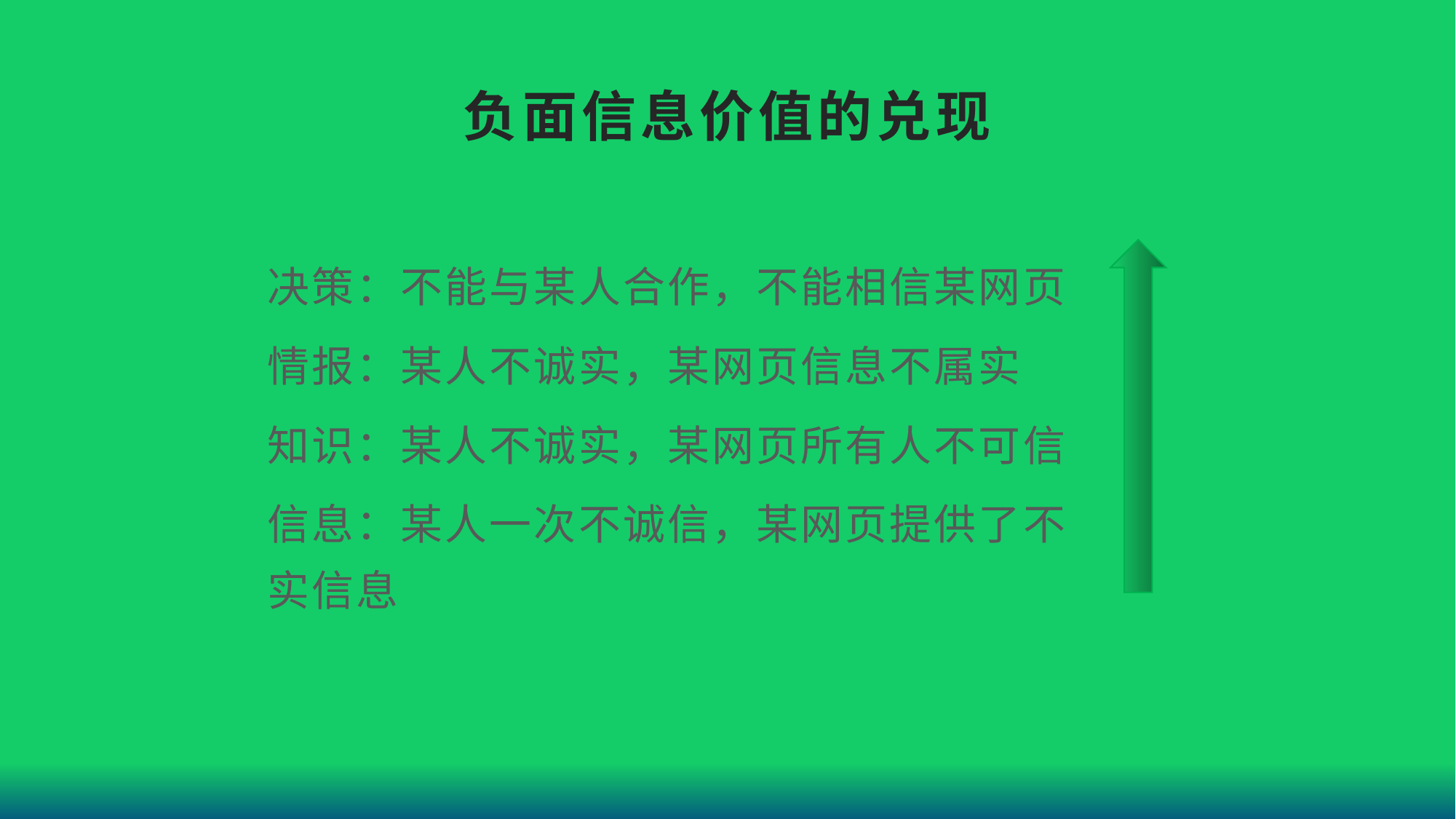

# 负面信息价值的兑现
决策：不能与某人合作，不能相信某网页
情报：某人不诚实，某网页信息不属实
知识：某人不诚实，某网页所有人不可信
信息：某人一次不诚信，某网页提供了不实信息